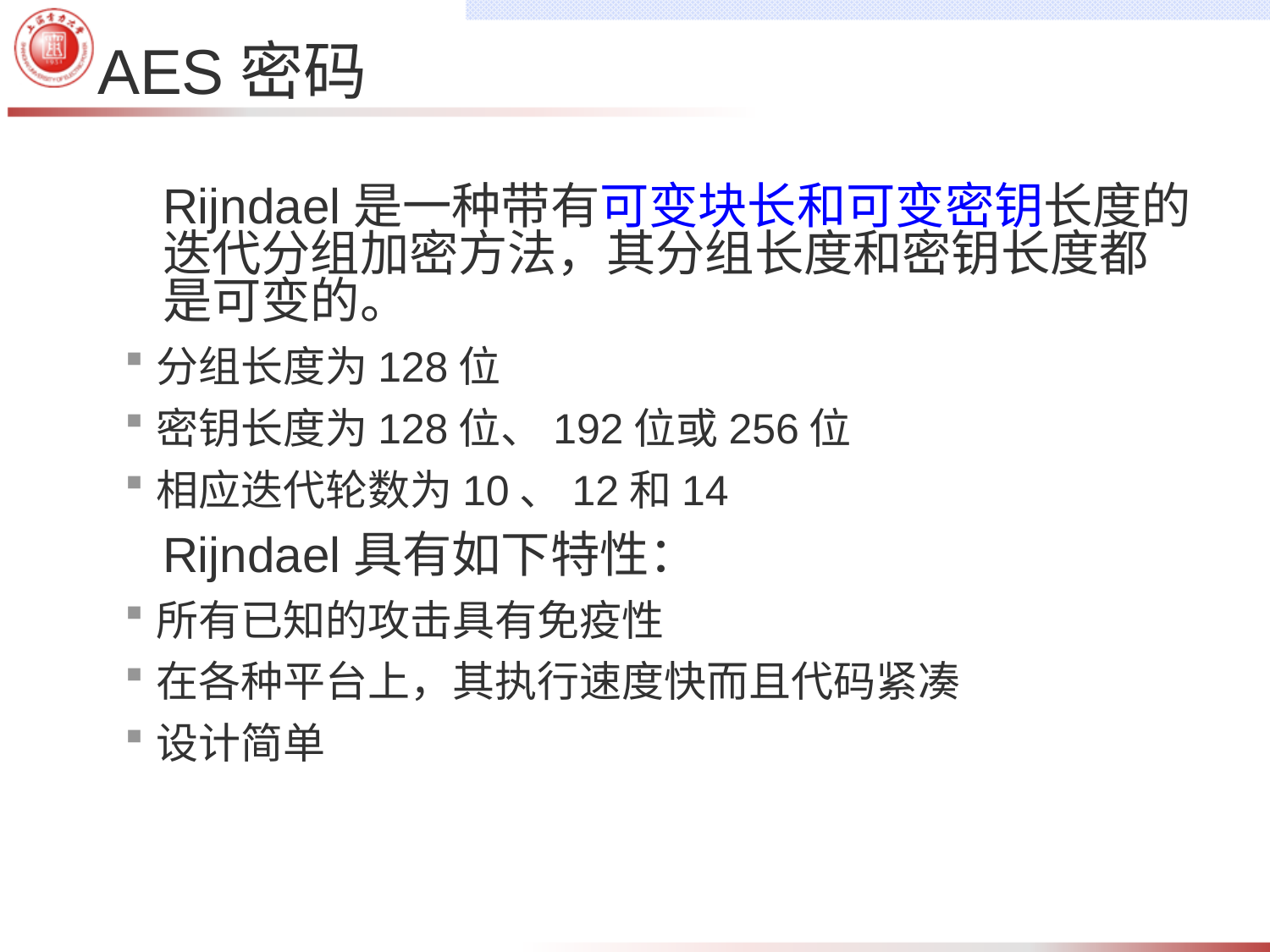

# AES密码
Rijndael是一种带有可变块长和可变密钥长度的迭代分组加密方法，其分组长度和密钥长度都是可变的。
分组长度为128位
密钥长度为128位、192位或256位
相应迭代轮数为10、12和14
Rijndael具有如下特性：
所有已知的攻击具有免疫性
在各种平台上，其执行速度快而且代码紧凑
设计简单